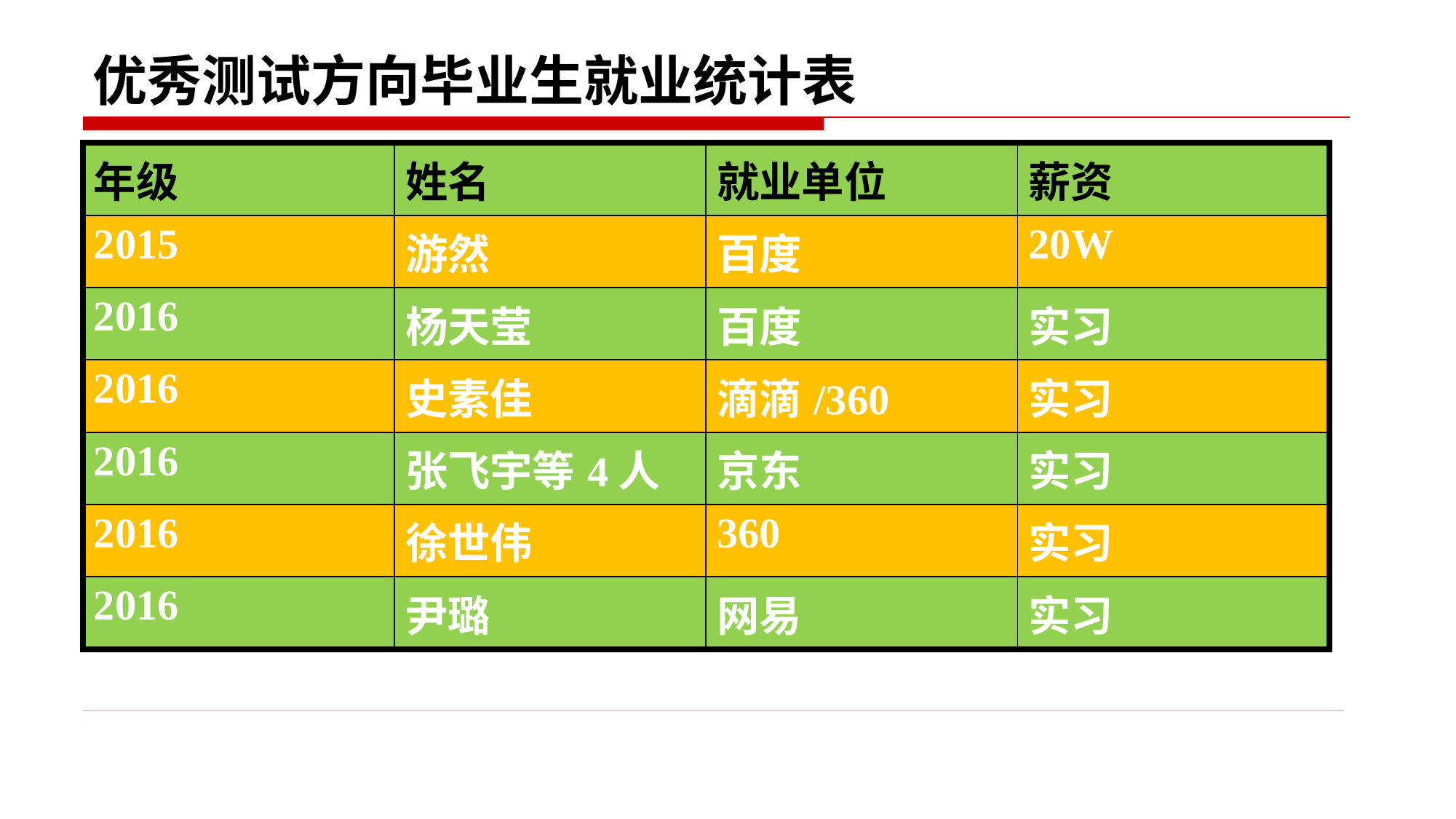

# 优秀测试方向毕业生就业统计表
| 年级 | 姓名 | 就业单位 | 薪资 |
| --- | --- | --- | --- |
| 2015 | 游然 | 百度 | 20W |
| 2016 | 杨天莹 | 百度 | 实习 |
| 2016 | 史素佳 | 滴滴/360 | 实习 |
| 2016 | 张飞宇等4人 | 京东 | 实习 |
| 2016 | 徐世伟 | 360 | 实习 |
| 2016 | 尹璐 | 网易 | 实习 |